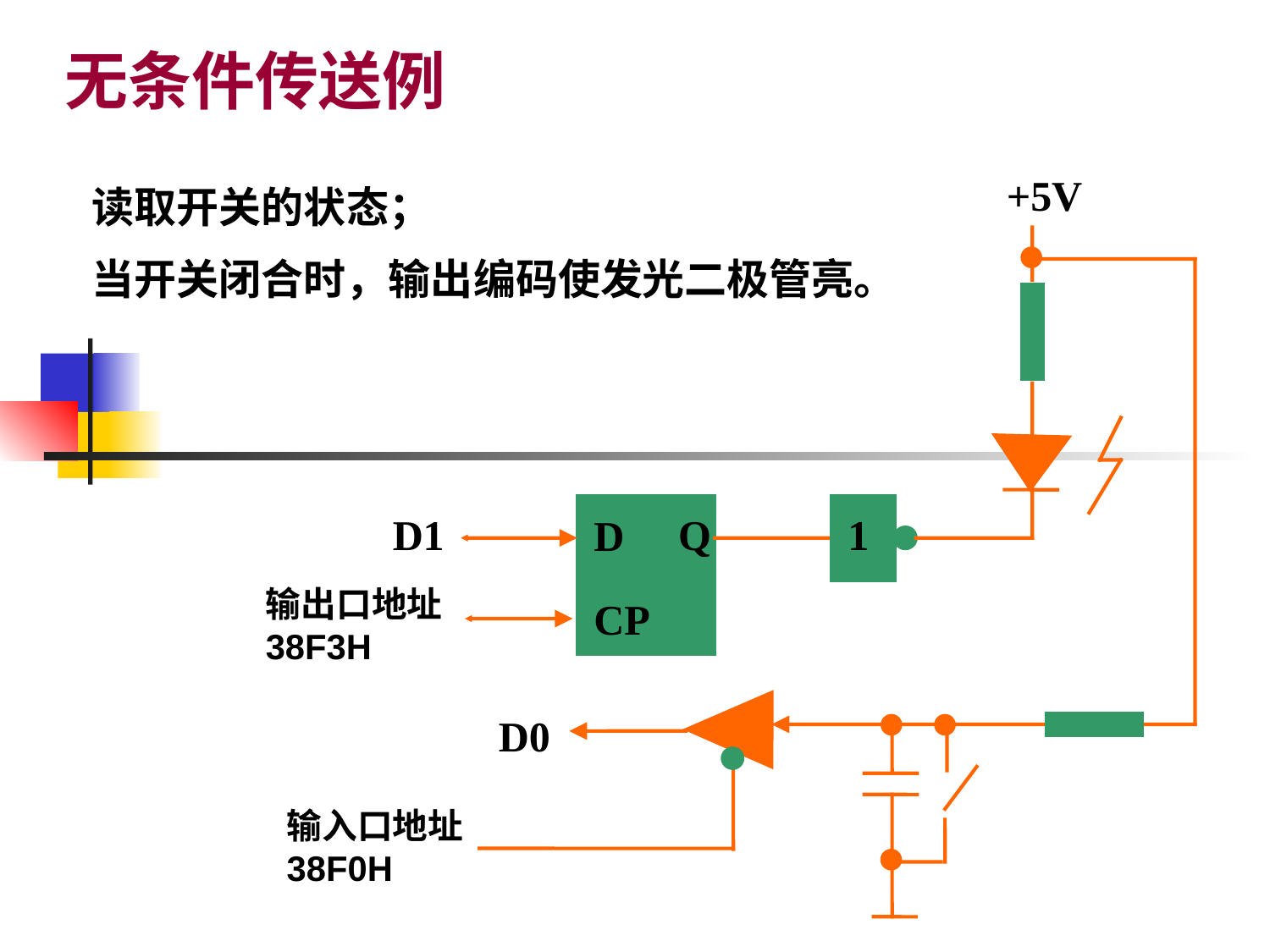

无条件传送例
读取开关的状态；
当开关闭合时，输出编码使发光二极管亮。
+5V

D1
Q
1
D

输出口地址38F3H
CP

D0

输入口地址38F0H